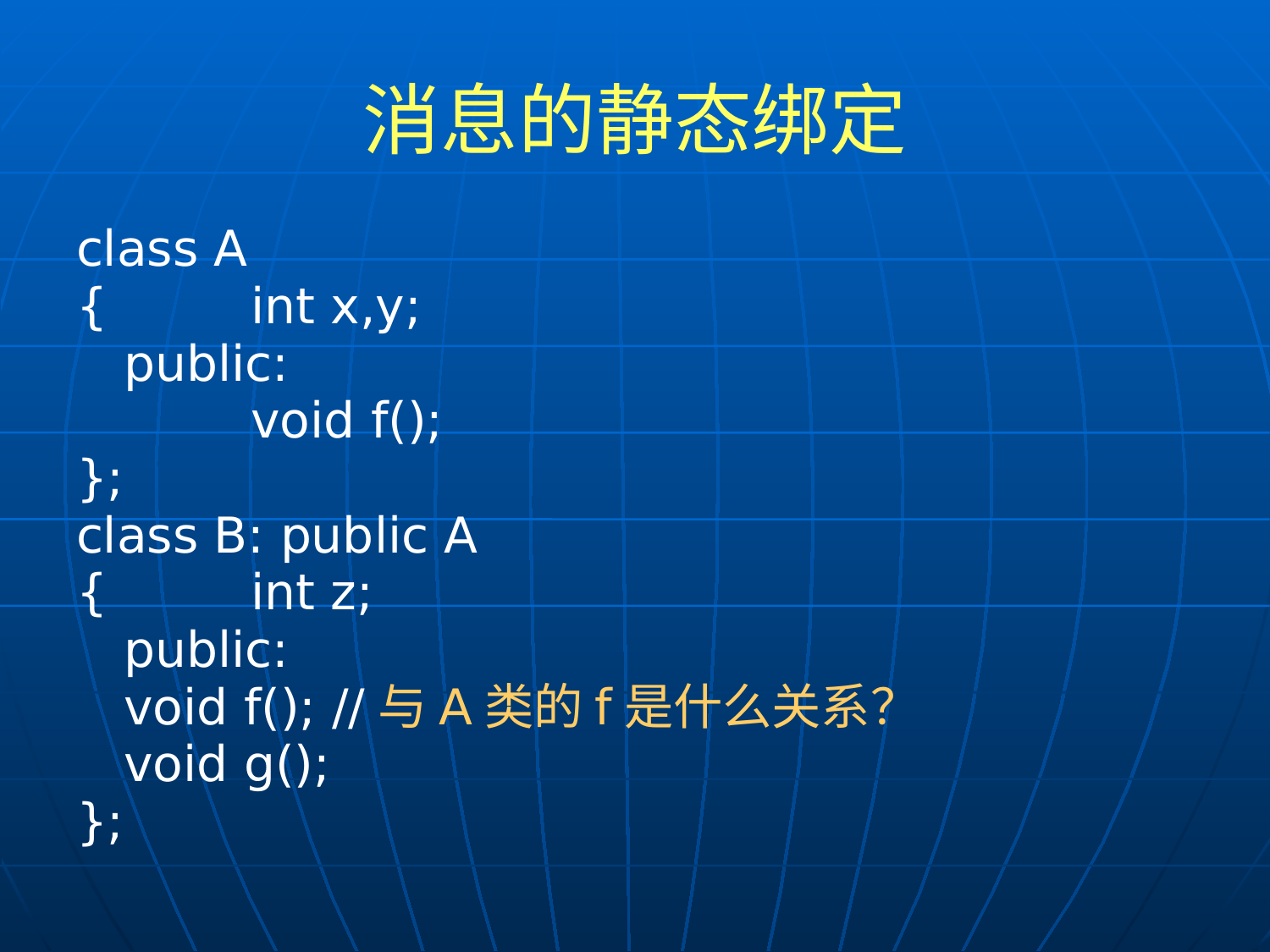

# 消息的静态绑定
class A
{		int x,y;
	public:
		void f();
};
class B: public A
{		int z;
	public:
   	void f(); //与A类的f是什么关系？
   	void g();
};